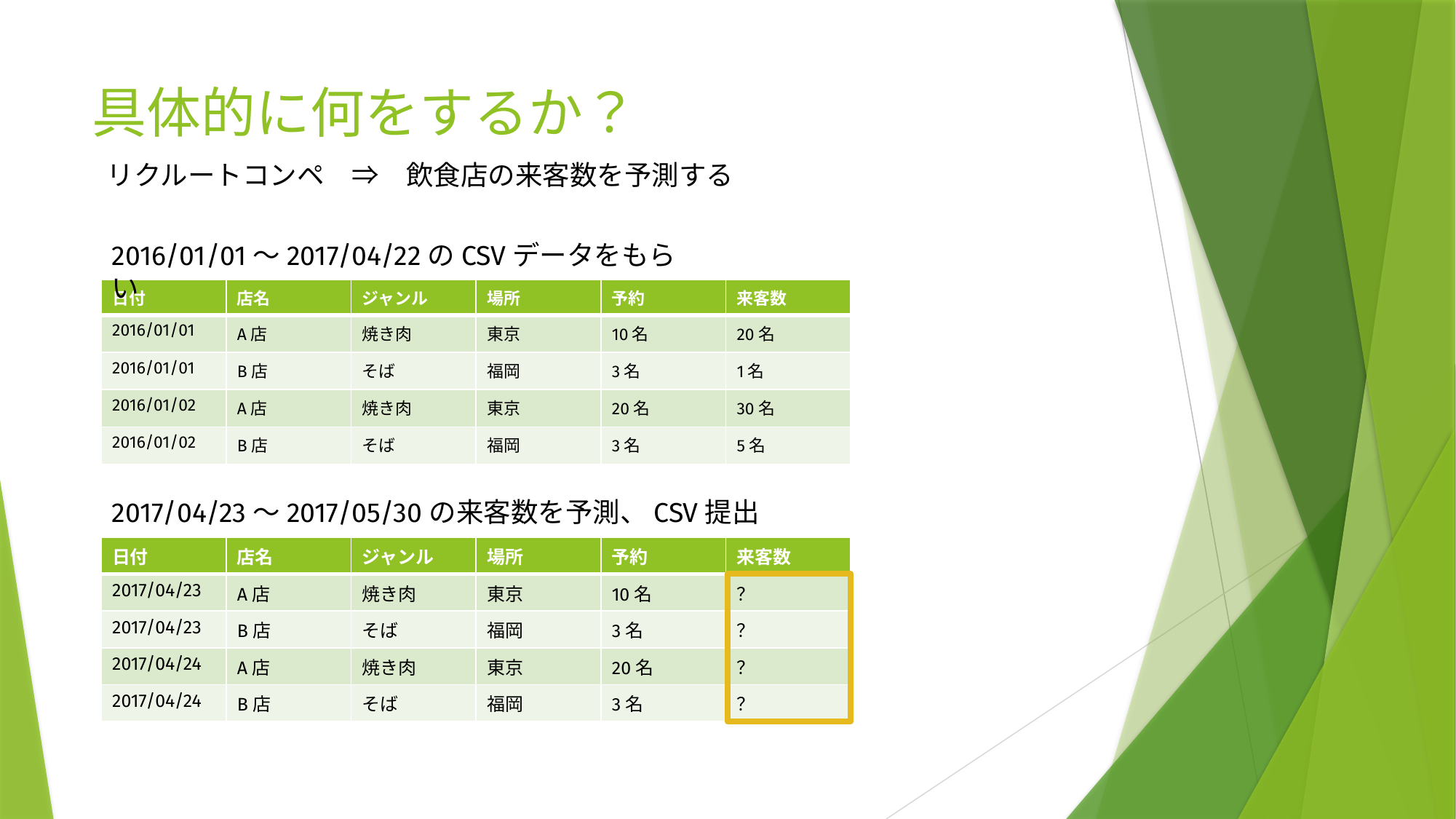

# 具体的に何をするか？
リクルートコンペ　⇒　飲食店の来客数を予測する
2016/01/01～2017/04/22のCSVデータをもらい
| 日付 | 店名 | ジャンル | 場所 | 予約 | 来客数 |
| --- | --- | --- | --- | --- | --- |
| 2016/01/01 | A店 | 焼き肉 | 東京 | 10名 | 20名 |
| 2016/01/01 | B店 | そば | 福岡 | 3名 | 1名 |
| 2016/01/02 | A店 | 焼き肉 | 東京 | 20名 | 30名 |
| 2016/01/02 | B店 | そば | 福岡 | 3名 | 5名 |
2017/04/23～2017/05/30の来客数を予測、CSV提出
| 日付 | 店名 | ジャンル | 場所 | 予約 | 来客数 |
| --- | --- | --- | --- | --- | --- |
| 2017/04/23 | A店 | 焼き肉 | 東京 | 10名 | ？ |
| 2017/04/23 | B店 | そば | 福岡 | 3名 | ？ |
| 2017/04/24 | A店 | 焼き肉 | 東京 | 20名 | ？ |
| 2017/04/24 | B店 | そば | 福岡 | 3名 | ？ |